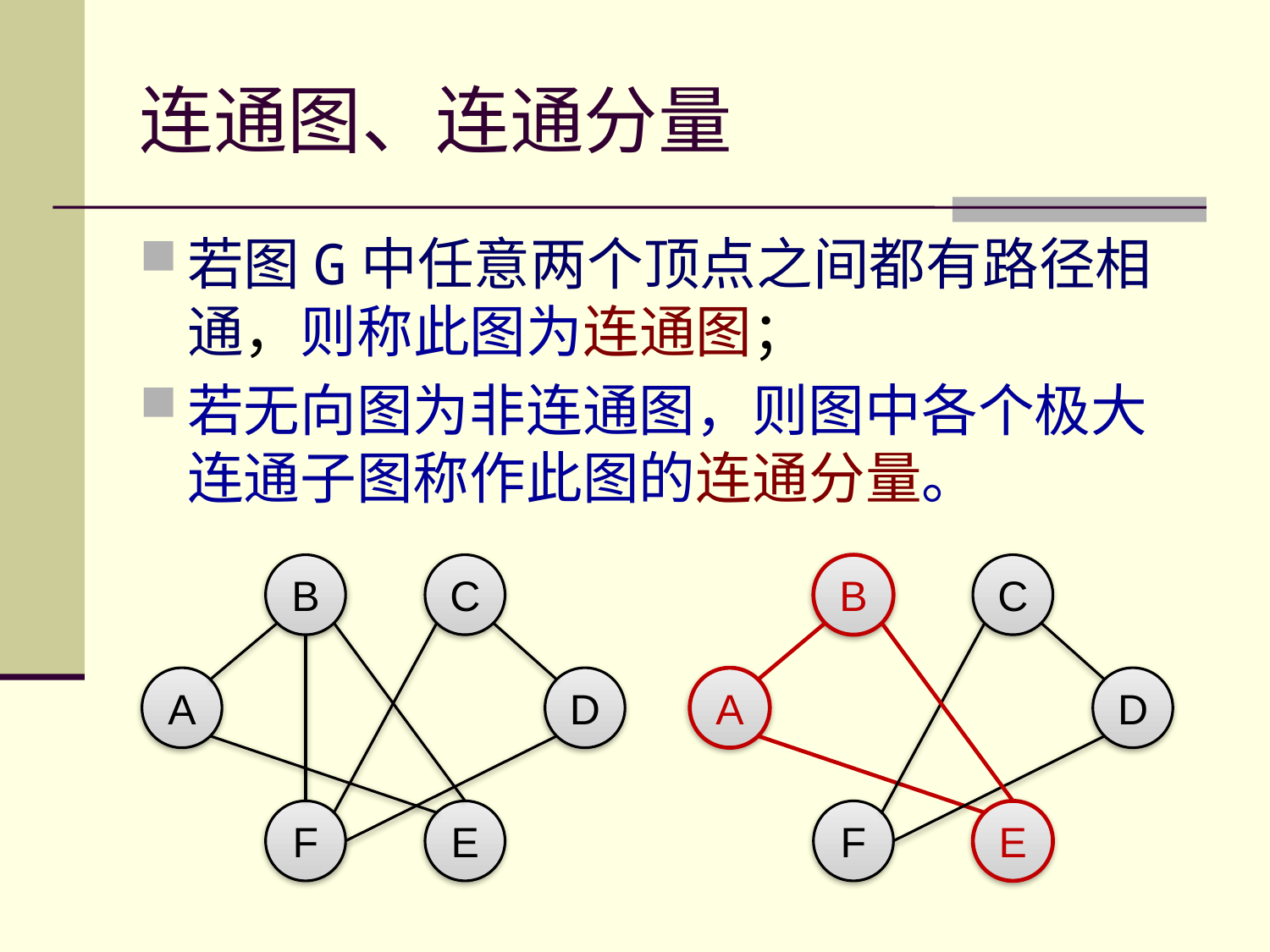

# 连通图、连通分量
若图G中任意两个顶点之间都有路径相通，则称此图为连通图；
若无向图为非连通图，则图中各个极大连通子图称作此图的连通分量。
B
C
A
D
F
E
B
C
A
D
F
E